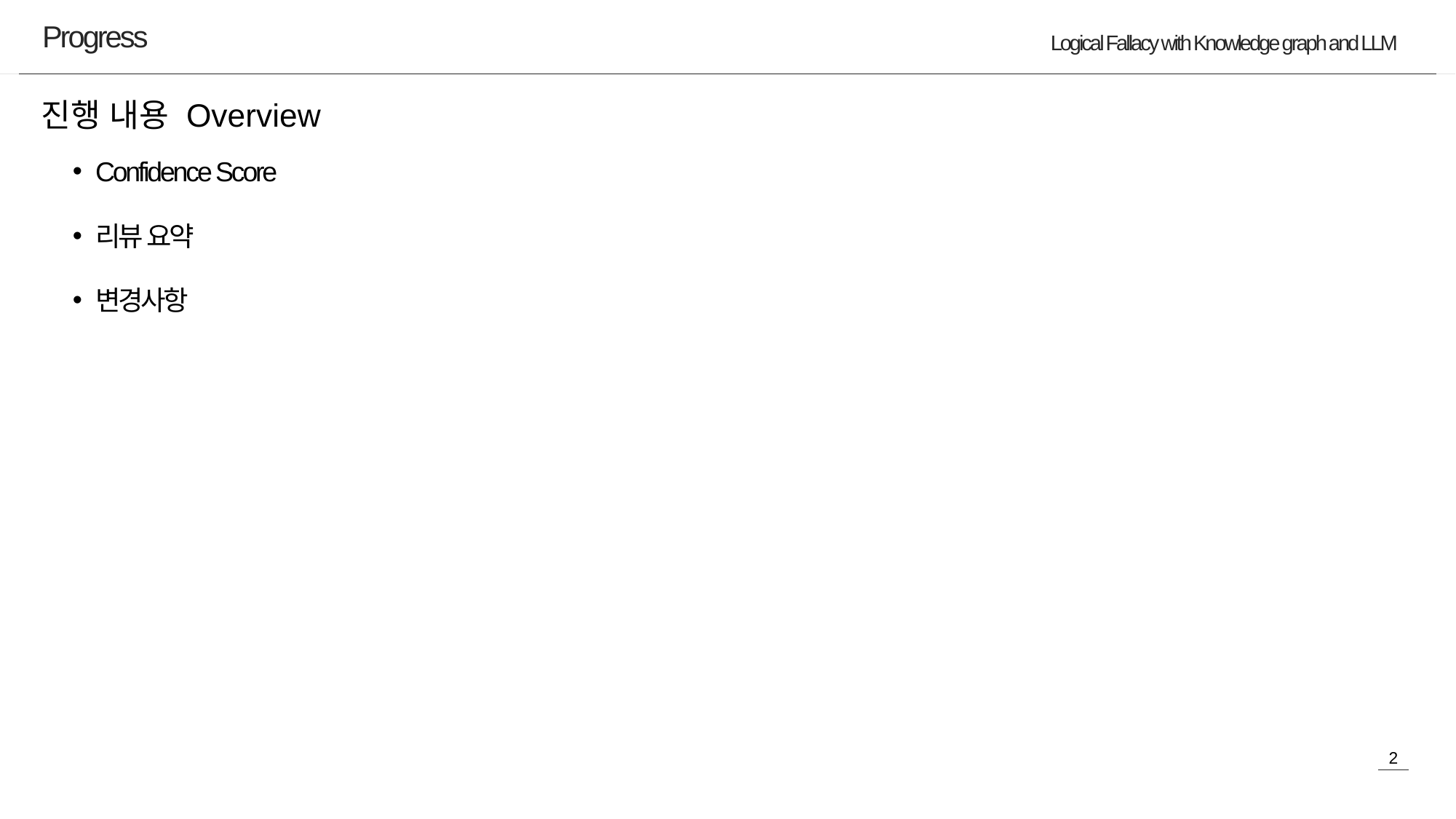

Progress
진행 내용 Overview
Confidence Score
리뷰 요약
변경사항